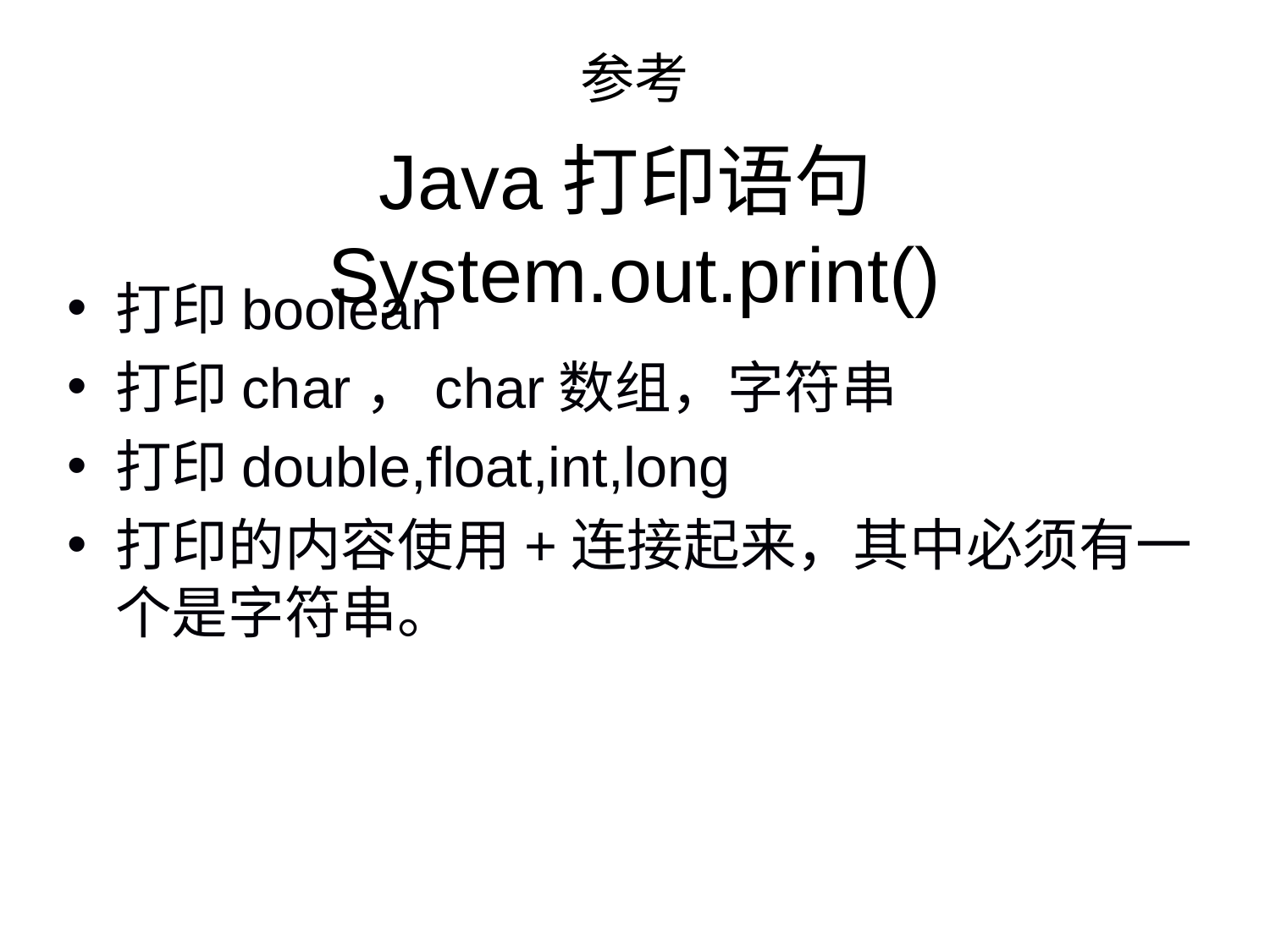

参考
# Java打印语句System.out.print()
打印boolean
打印char，char数组，字符串
打印double,float,int,long
打印的内容使用+连接起来，其中必须有一个是字符串。